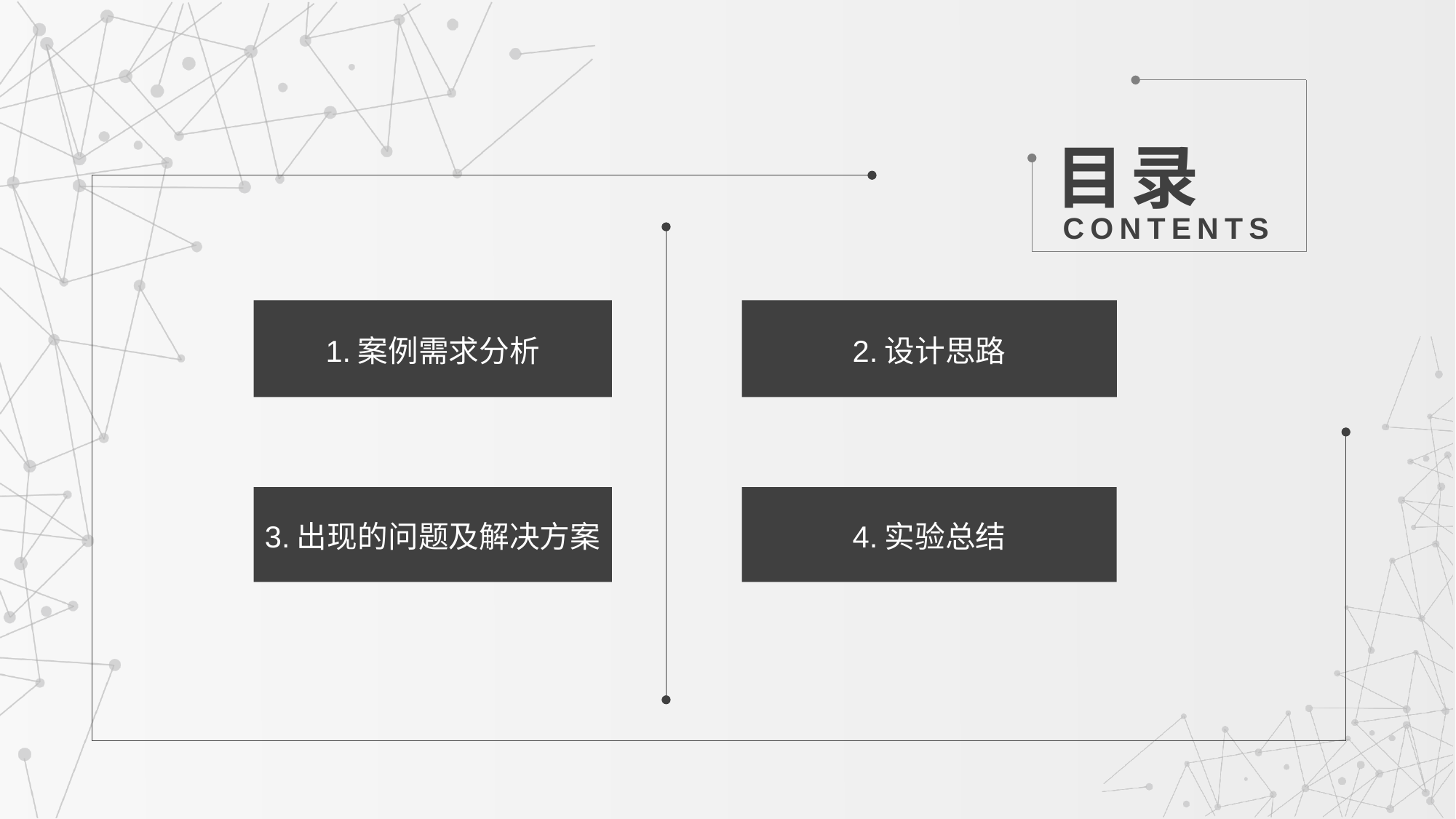

行业PPT模板http://www.1ppt.com/hangye/
目录
CONTENTS
1.案例需求分析
2.设计思路
3.出现的问题及解决方案
4.实验总结